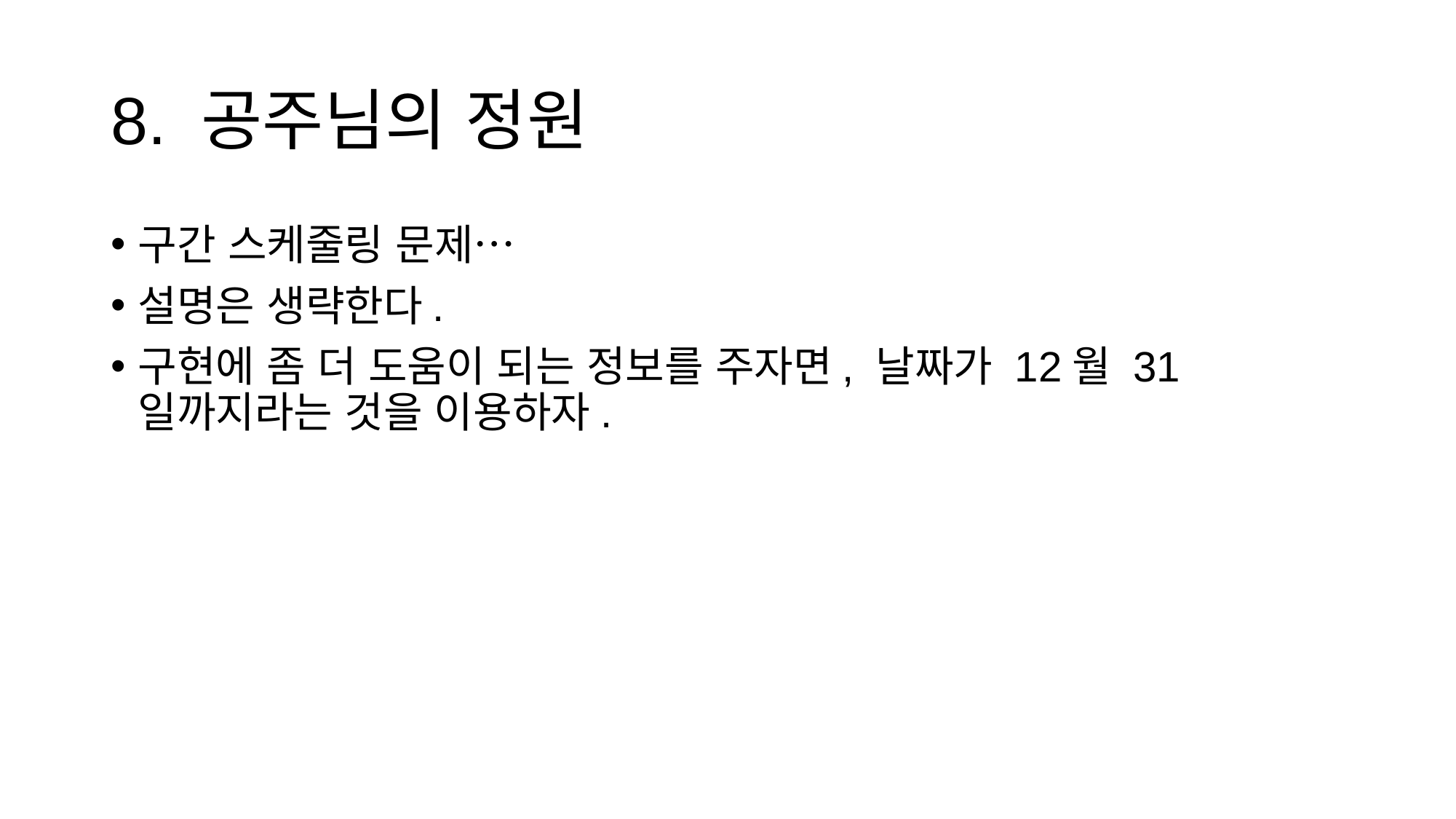

# 8. 공주님의 정원
구간 스케줄링 문제…
설명은 생략한다.
구현에 좀 더 도움이 되는 정보를 주자면, 날짜가 12월 31일까지라는 것을 이용하자.